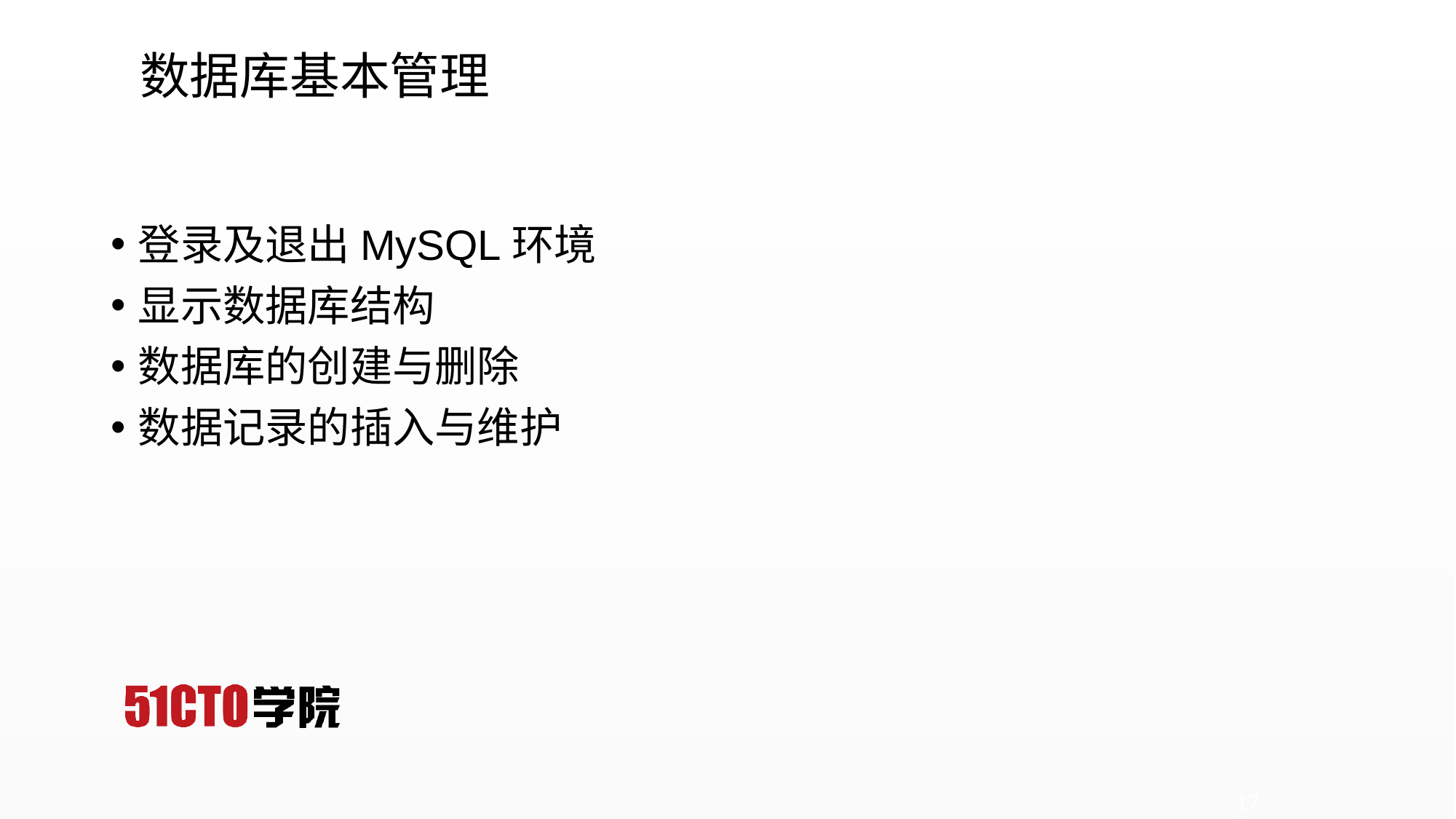

# 数据库基本管理
登录及退出MySQL环境
显示数据库结构
数据库的创建与删除
数据记录的插入与维护
178